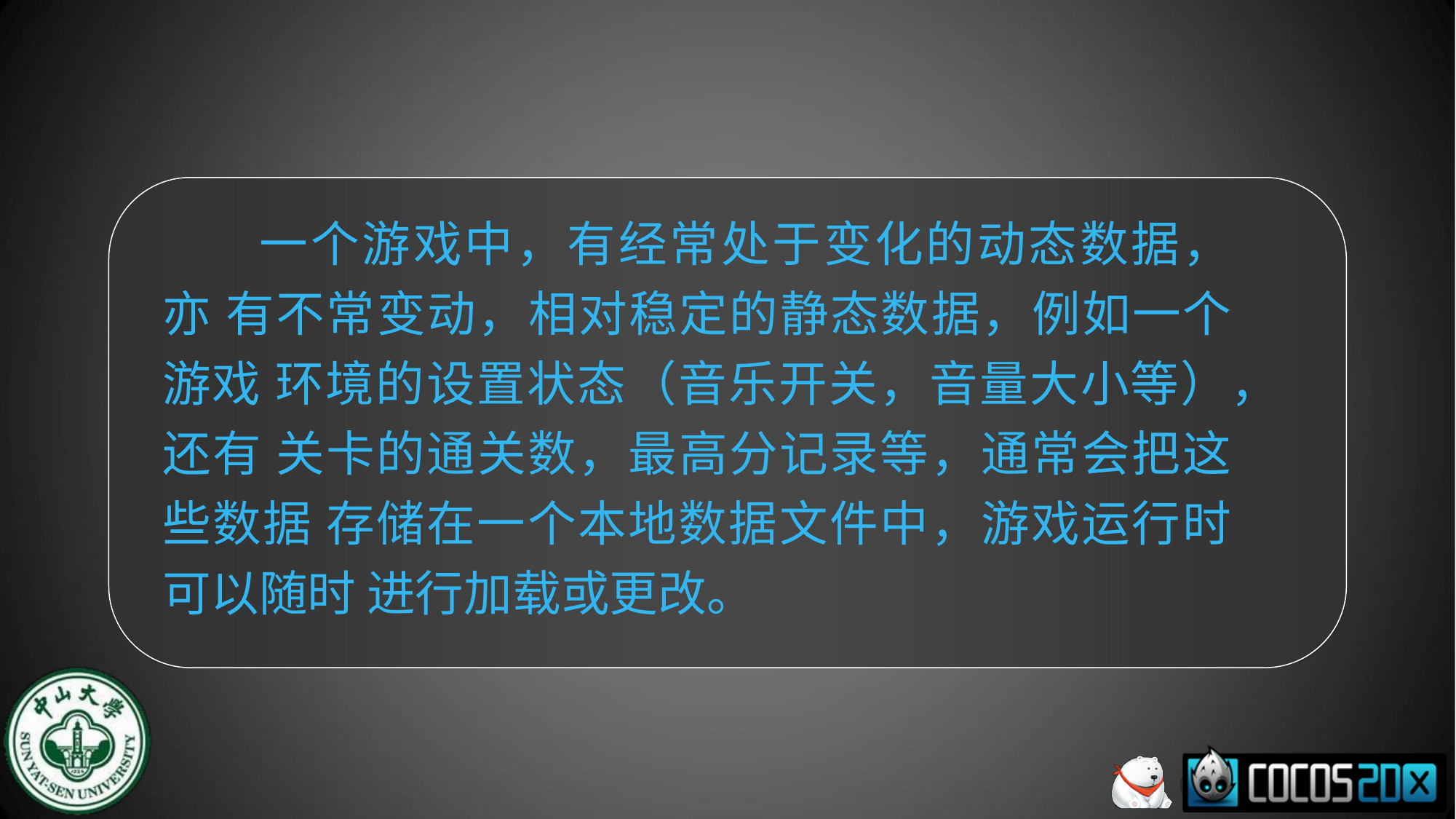

一个游戏中，有经常处于变化的动态数据，亦 有不常变动，相对稳定的静态数据，例如一个游戏 环境的设置状态（音乐开关，音量大小等），还有 关卡的通关数，最高分记录等，通常会把这些数据 存储在一个本地数据文件中，游戏运行时可以随时 进行加载或更改。